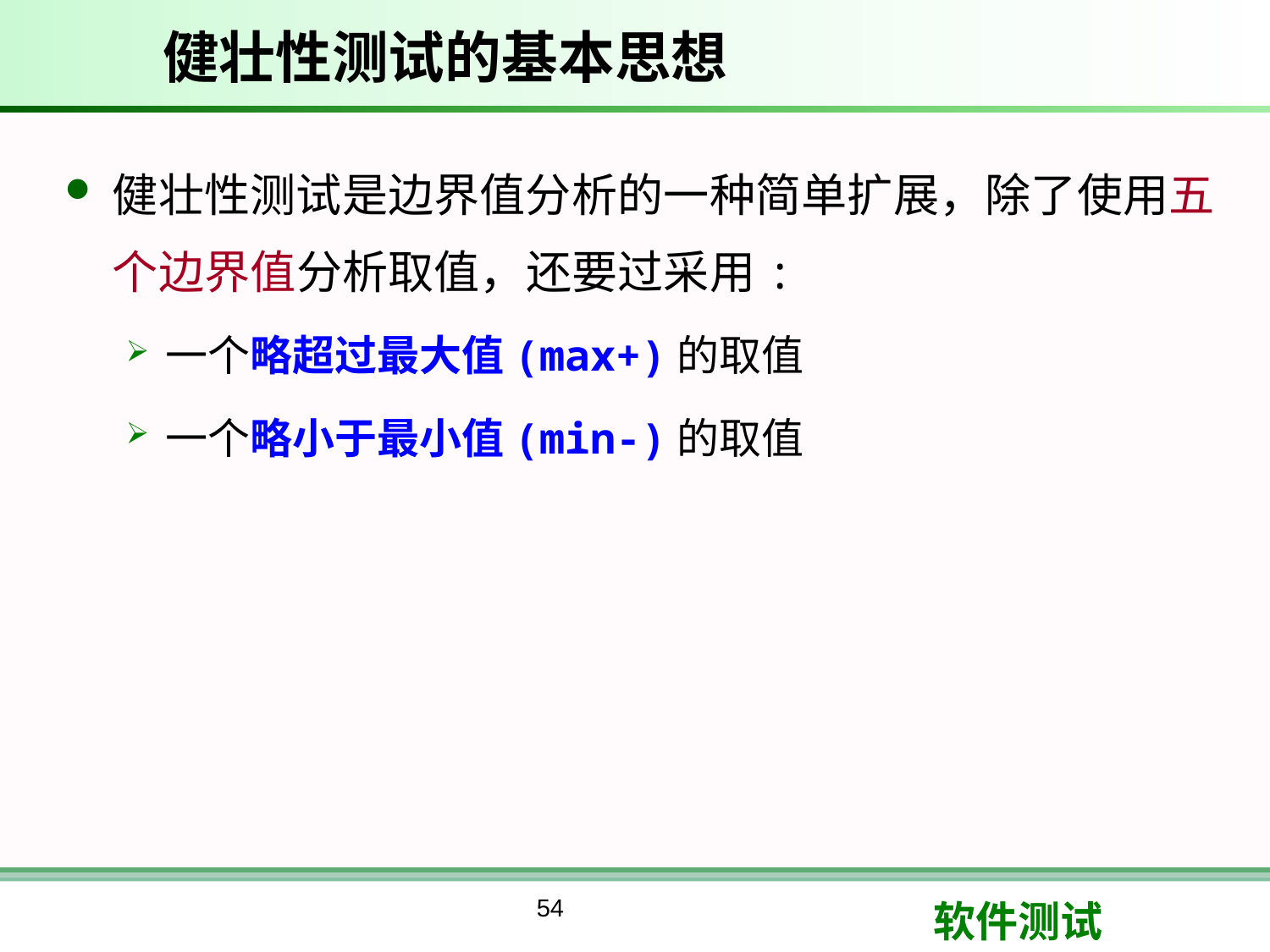

# 健壮性测试的基本思想
健壮性测试是边界值分析的一种简单扩展，除了使用五个边界值分析取值，还要过采用:
一个略超过最大值(max+)的取值
一个略小于最小值(min-)的取值
54